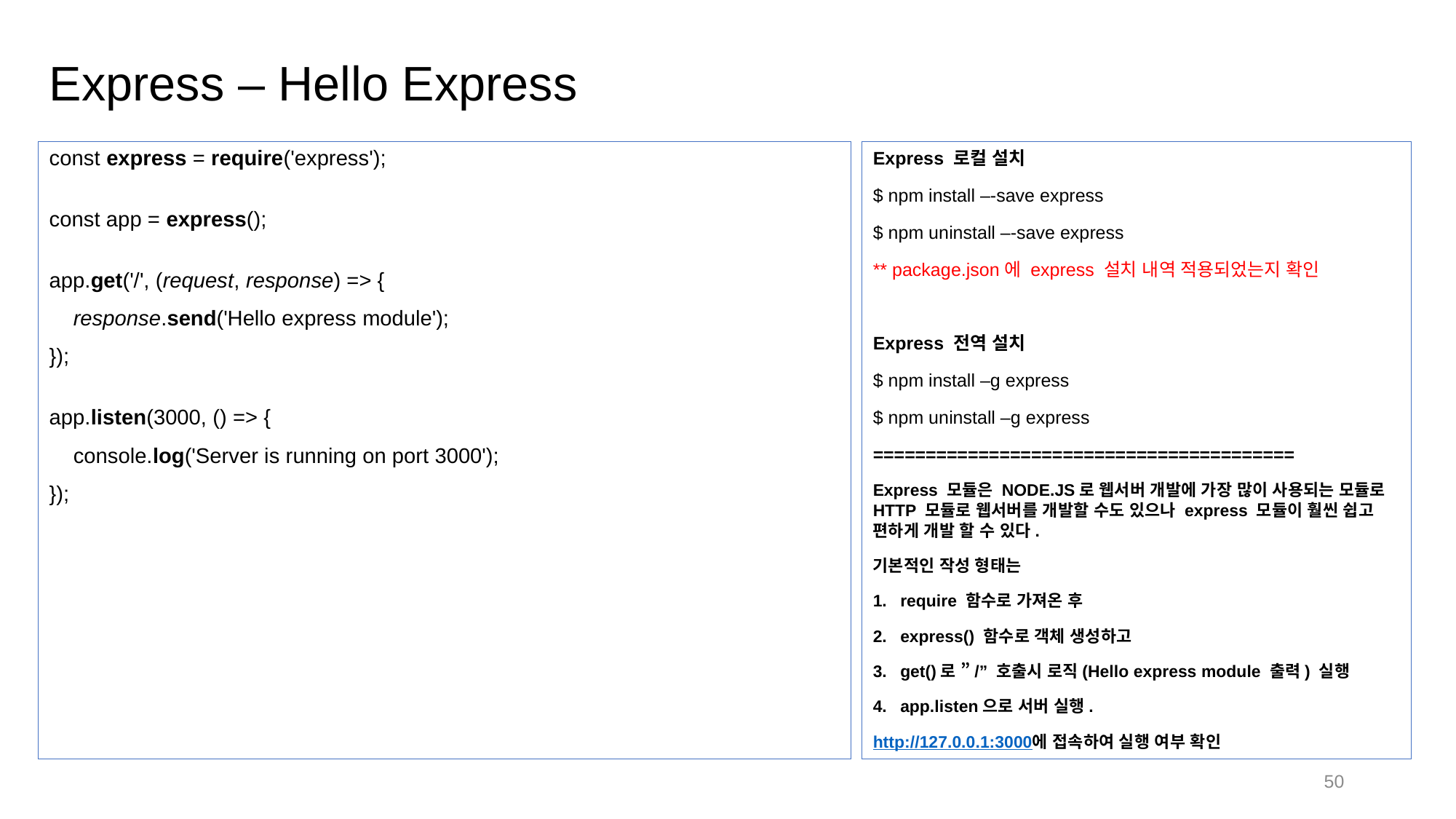

# Express – Hello Express
const express = require('express');
const app = express();
app.get('/', (request, response) => {
    response.send('Hello express module');
});
app.listen(3000, () => {
    console.log('Server is running on port 3000');
});
Express 로컬 설치
$ npm install –-save express
$ npm uninstall –-save express
** package.json에 express 설치 내역 적용되었는지 확인

Express 전역 설치
$ npm install –g express
$ npm uninstall –g express
========================================
Express 모듈은 NODE.JS로 웹서버 개발에 가장 많이 사용되는 모듈로 HTTP 모듈로 웹서버를 개발할 수도 있으나 express 모듈이 훨씬 쉽고 편하게 개발 할 수 있다.
기본적인 작성 형태는
require 함수로 가져온 후
express() 함수로 객체 생성하고
get()로 ”/” 호출시 로직(Hello express module 출력) 실행
app.listen으로 서버 실행.
http://127.0.0.1:3000에 접속하여 실행 여부 확인
50